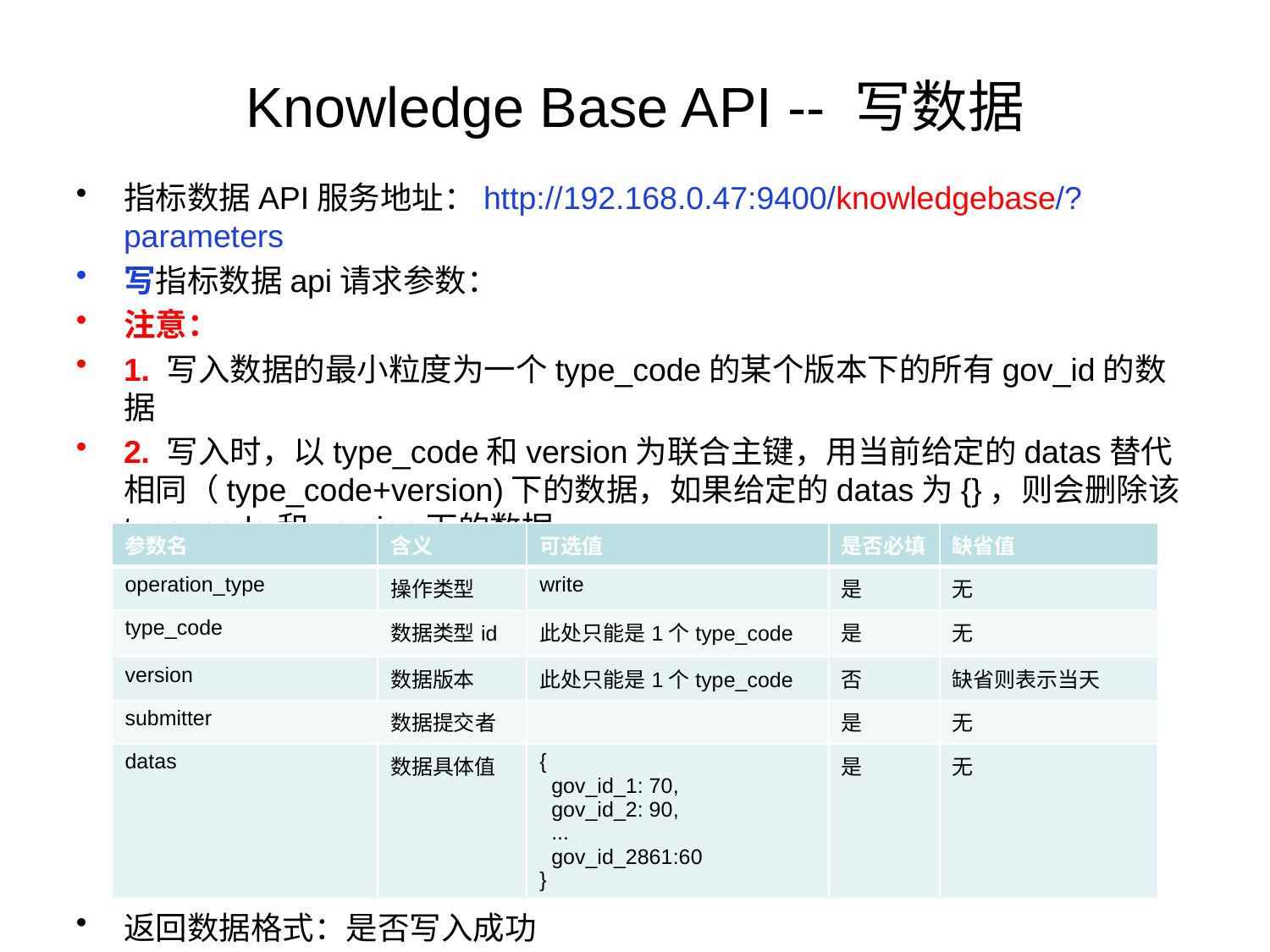

# Knowledge Base API -- 写数据
指标数据API服务地址：http://192.168.0.47:9400/knowledgebase/?parameters
写指标数据api请求参数：
注意：
1. 写入数据的最小粒度为一个type_code的某个版本下的所有gov_id的数据
2. 写入时，以type_code和version为联合主键，用当前给定的datas替代相同（type_code+version)下的数据，如果给定的datas为{}，则会删除该type_code和version下的数据。

返回数据格式：是否写入成功
| 参数名 | 含义 | 可选值 | 是否必填 | 缺省值 |
| --- | --- | --- | --- | --- |
| operation\_type | 操作类型 | write | 是 | 无 |
| type\_code | 数据类型id | 此处只能是1个type\_code | 是 | 无 |
| version | 数据版本 | 此处只能是1个type\_code | 否 | 缺省则表示当天 |
| submitter | 数据提交者 |  | 是 | 无 |
| datas | 数据具体值 | { gov\_id\_1: 70, gov\_id\_2: 90, ... gov\_id\_2861:60 } | 是 | 无 |